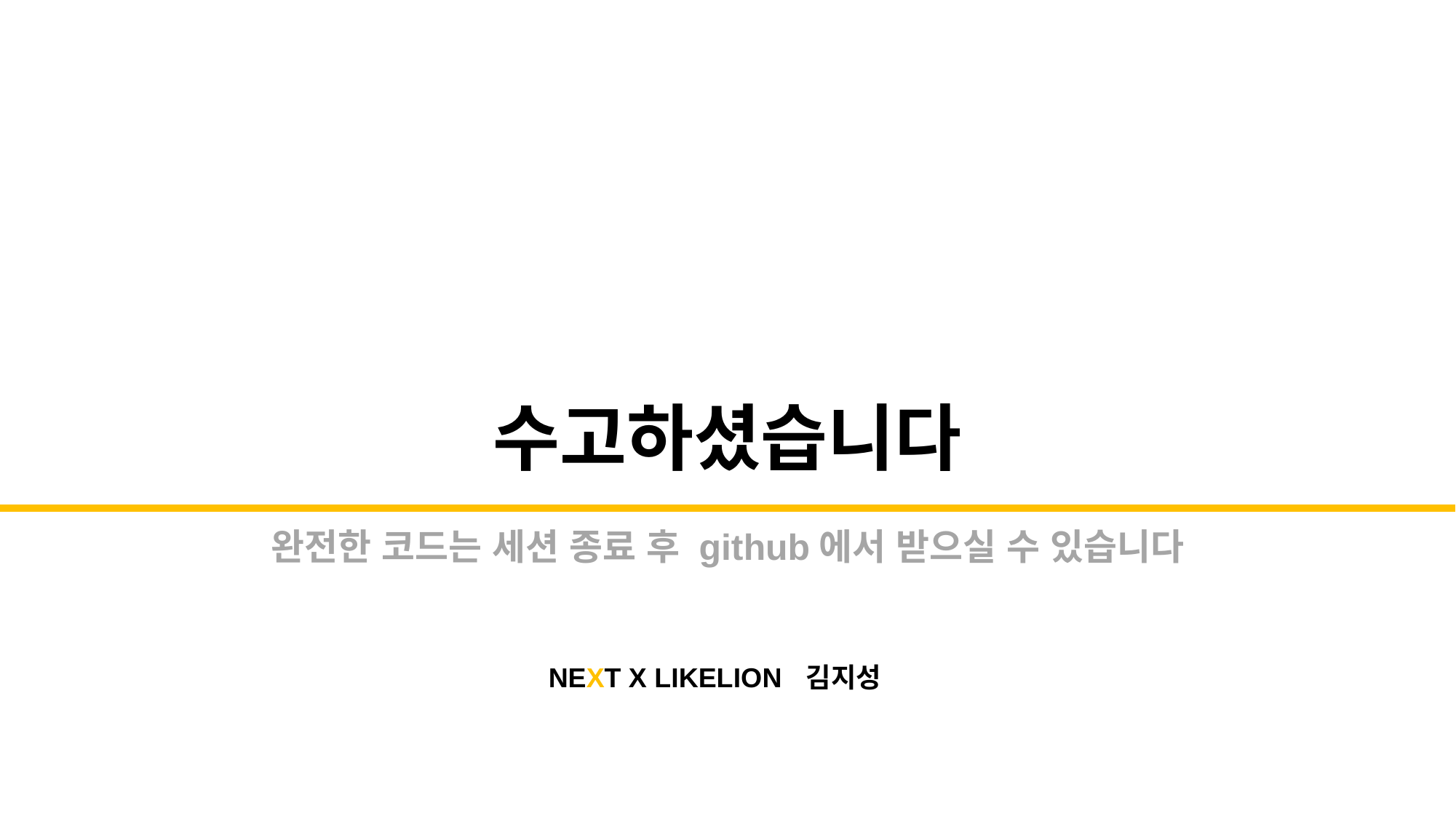

수고하셨습니다

완전한 코드는 세션 종료 후 github에서 받으실 수 있습니다
NEXT X LIKELION
김지성